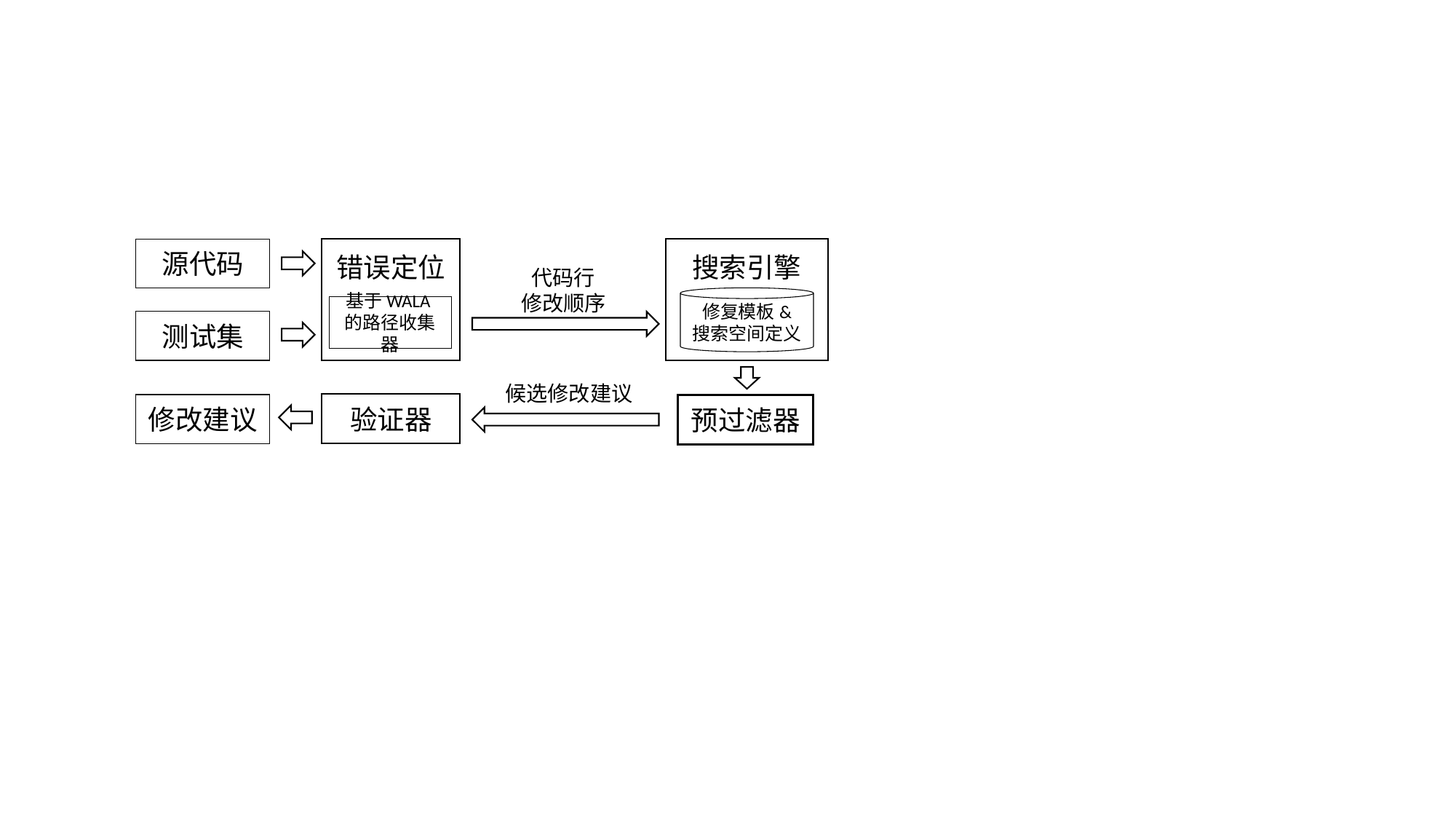

搜索引擎

源代码
错误定位

代码行
修改顺序
修复模板&
搜索空间定义
基于WALA的路径收集器
测试集

候选修改建议
验证器
修改建议
预过滤器